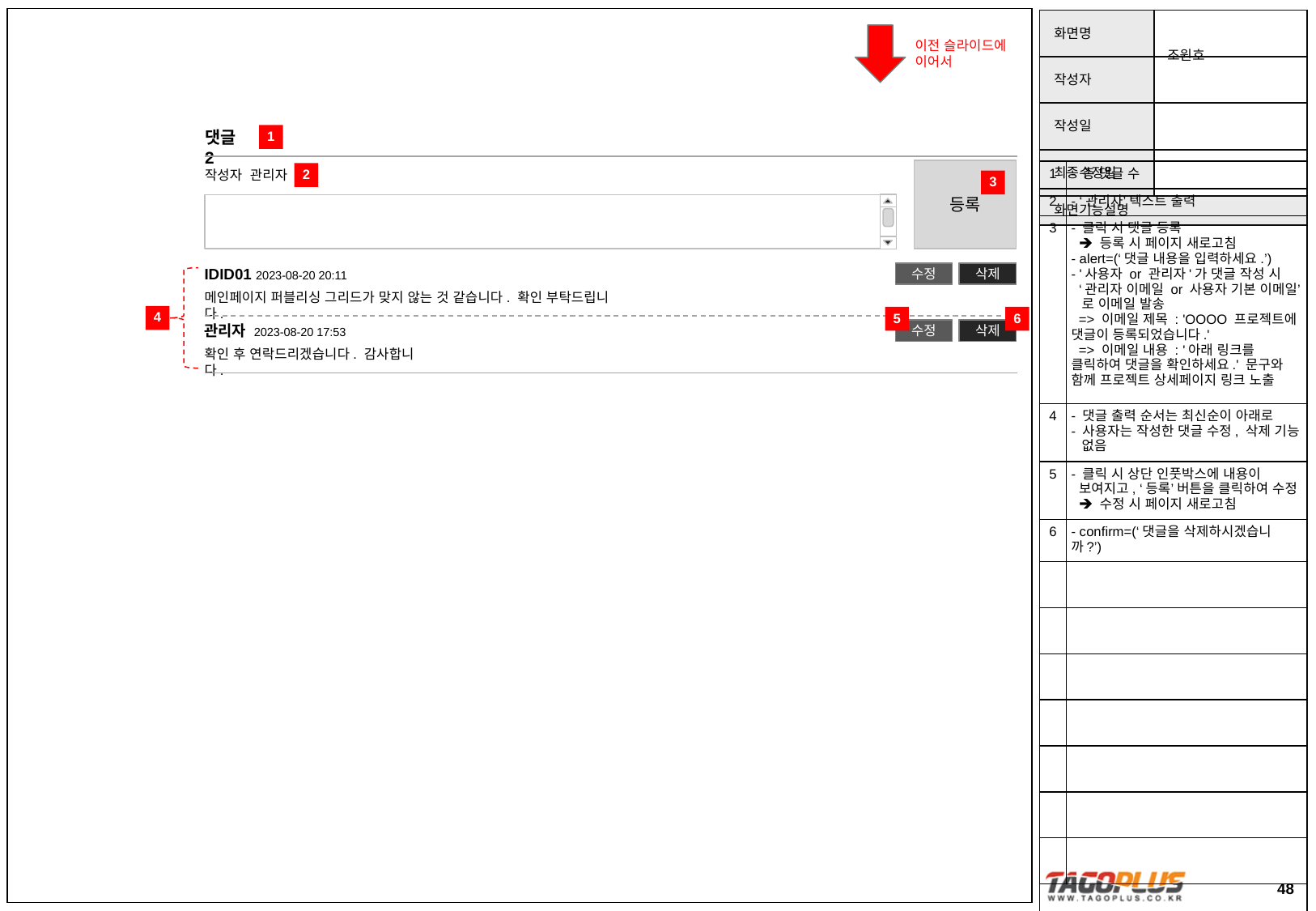

이전 슬라이드에
이어서
댓글 2
1
등록
작성자  관리자
| 1 | - 총 댓글 수 |
| --- | --- |
| 2 | - ‘관리자’ 텍스트 출력 |
| 3 | - 클릭 시 댓글 등록 🡺 등록 시 페이지 새로고침 - alert=(‘댓글 내용을 입력하세요.’) - '사용자 or 관리자'가 댓글 작성 시 ‘관리자 이메일 or 사용자 기본 이메일’ 로 이메일 발송 => 이메일 제목 : 'OOOO 프로젝트에 댓글이 등록되었습니다.' => 이메일 내용 : '아래 링크를 클릭하여 댓글을 확인하세요.' 문구와 함께 프로젝트 상세페이지 링크 노출 |
| 4 | - 댓글 출력 순서는 최신순이 아래로 - 사용자는 작성한 댓글 수정, 삭제 기능 없음 |
| 5 | - 클릭 시 상단 인풋박스에 내용이 보여지고, ‘등록’ 버튼을 클릭하여 수정 🡺 수정 시 페이지 새로고침 |
| 6 | - confirm=(‘댓글을 삭제하시겠습니까?’) |
|  |  |
|  |  |
|  |  |
|  |  |
|  |  |
|  |  |
|  |  |
2
3

IDID01 2023-08-20 20:11
수정
삭제

메인페이지 퍼블리싱 그리드가 맞지 않는 것 같습니다. 확인 부탁드립니다.
4
5
6
관리자 2023-08-20 17:53
수정
삭제
확인 후 연락드리겠습니다. 감사합니다.